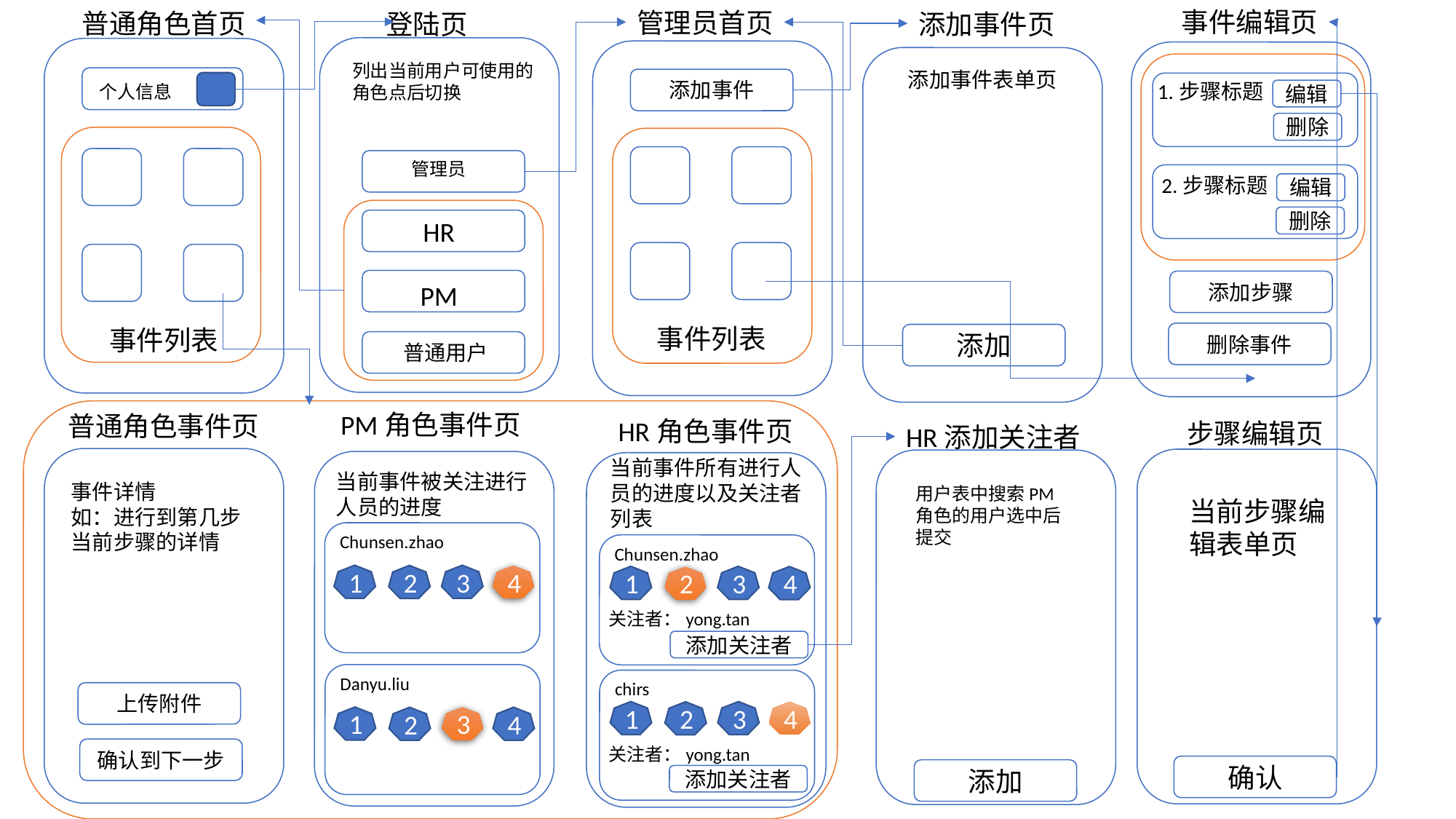

事件编辑页
管理员首页
普通角色首页
登陆页
添加事件页

列出当前用户可使用的角色点后切换

添加事件表单页

添加事件

1.步骤标题

个人信息
编辑
删除

管理员

2.步骤标题

编辑

删除
HR

添加步骤
PM
事件列表
事件列表
删除事件
添加

普通用户

PM角色事件页
普通角色事件页
HR角色事件页
步骤编辑页
HR添加关注者

当前事件所有进行人员的进度以及关注者列表

当前事件被关注进行人员的进度
事件详情
如：进行到第几步
当前步骤的详情
用户表中搜索PM角色的用户选中后提交
当前步骤编辑表单页

Chunsen.zhao

Chunsen.zhao
1
3
4
2
1
3
4
2
关注者：yong.tan
添加关注者

Danyu.liu

chirs
上传附件
1
3
4
2
1
3
4
2
关注者：yong.tan
确认到下一步
确认
添加
添加关注者